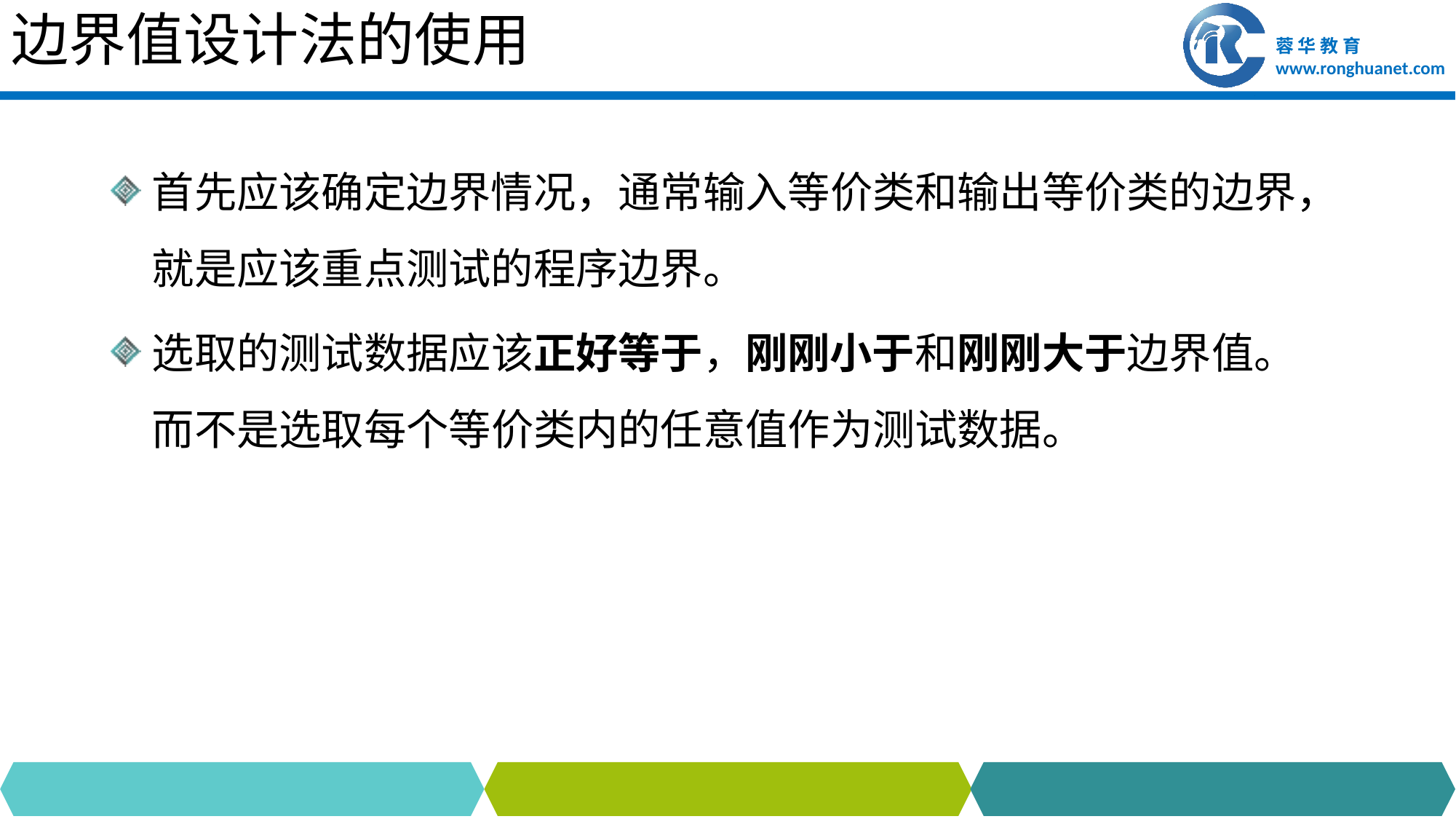

# 边界值设计法的使用
首先应该确定边界情况，通常输入等价类和输出等价类的边界，就是应该重点测试的程序边界。
选取的测试数据应该正好等于，刚刚小于和刚刚大于边界值。而不是选取每个等价类内的任意值作为测试数据。